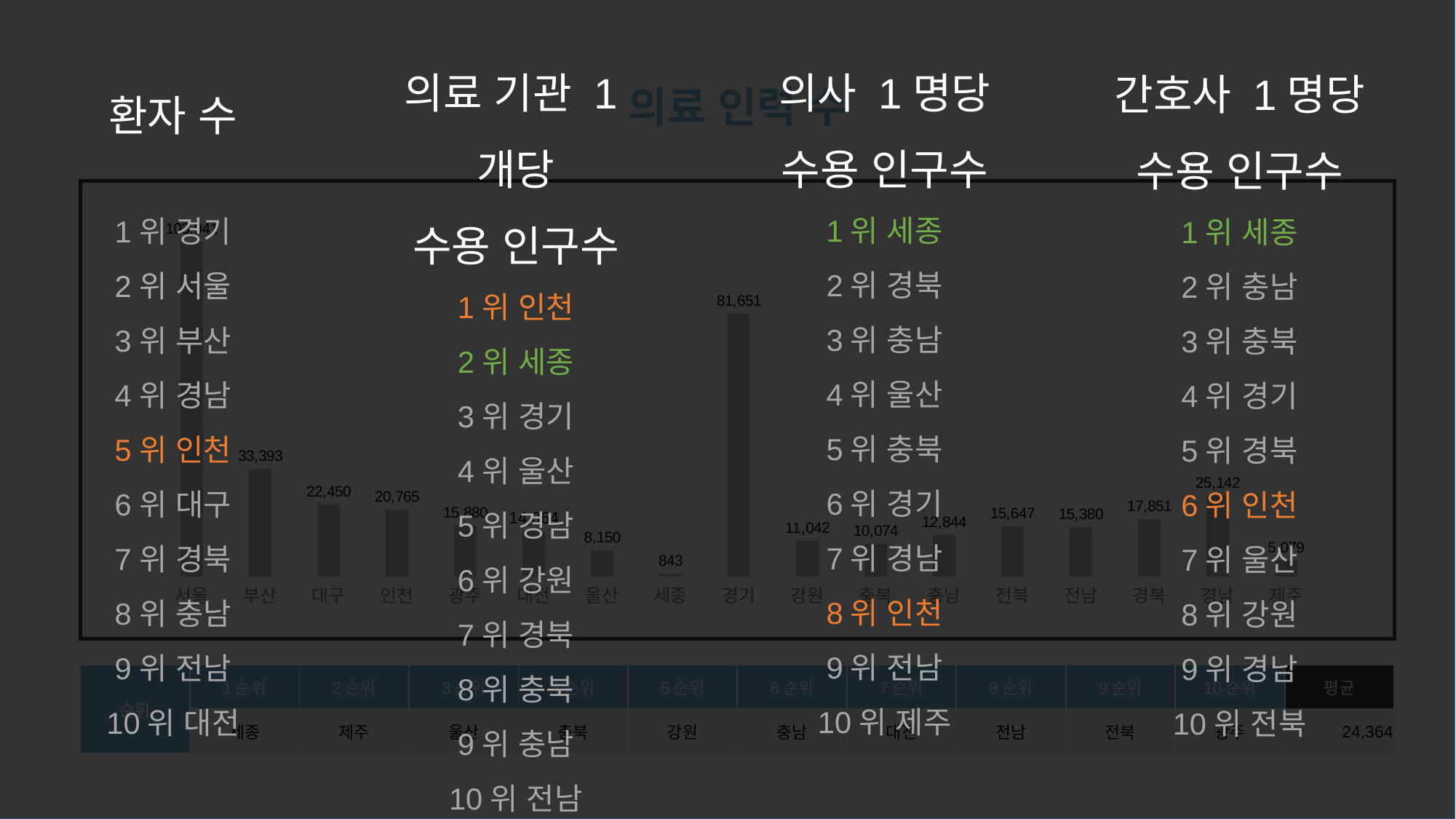

의사 1명당
수용 인구수
1위 세종
2위 경북
3위 충남
4위 울산
5위 충북
6위 경기
7위 경남
8위 인천
9위 전남
10위 제주
의료 기관 1개당
수용 인구수
1위 인천
2위 세종
3위 경기
4위 울산
5위 경남
6위 강원
7위 경북
8위 충북
9위 충남
10위 전남
간호사 1명당
수용 인구수
1위 세종
2위 충남
3위 충북
4위 경기
5위 경북
6위 인천
7위 울산
8위 강원
9위 경남
10위 전북
의료 인력 수
환자 수

1위 경기
2위 서울
3위 부산
4위 경남
5위 인천
6위 대구
7위 경북
8위 충남
9위 전남
10위 대전

### Chart

| Category | 열1 |
|---|---|
| 서울 | 103941.0 |
| 부산 | 33393.0 |
| 대구 | 22450.0 |
| 인천 | 20765.0 |
| 광주 | 15880.0 |
| 대전 | 14064.0 |
| 울산 | 8150.0 |
| 세종 | 843.0 |
| 경기 | 81651.0 |
| 강원 | 11042.0 |
| 충북 | 10074.0 |
| 충남 | 12844.0 |
| 전북 | 15647.0 |
| 전남 | 15380.0 |
| 경북 | 17851.0 |
| 경남 | 25142.0 |
| 제주 | 5079.0 |
| 순위 | 1순위 | 2순위 | 3순위 | 4순위 | 5순위 | 6순위 | 7순위 | 8순위 | 9순위 | 10순위 | 평균 |
| --- | --- | --- | --- | --- | --- | --- | --- | --- | --- | --- | --- |
|  | 세종 | 제주 | 울산 | 충북 | 강원 | 충남 | 대전 | 전남 | 전북 | 광주 | 24,364 |